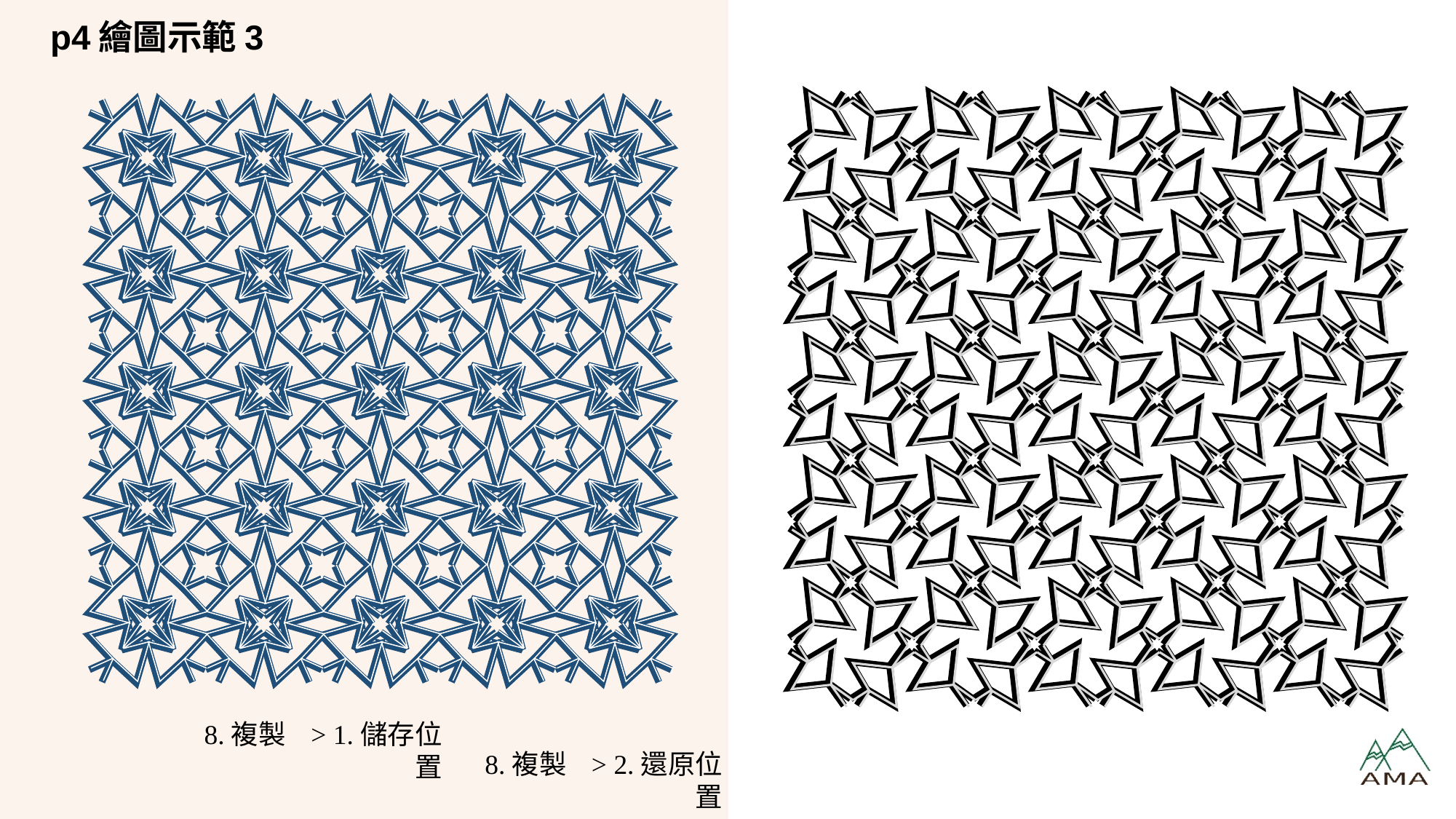

# p4繪圖示範3

8.複製   > 1.儲存位置
8.複製   > 2.還原位置